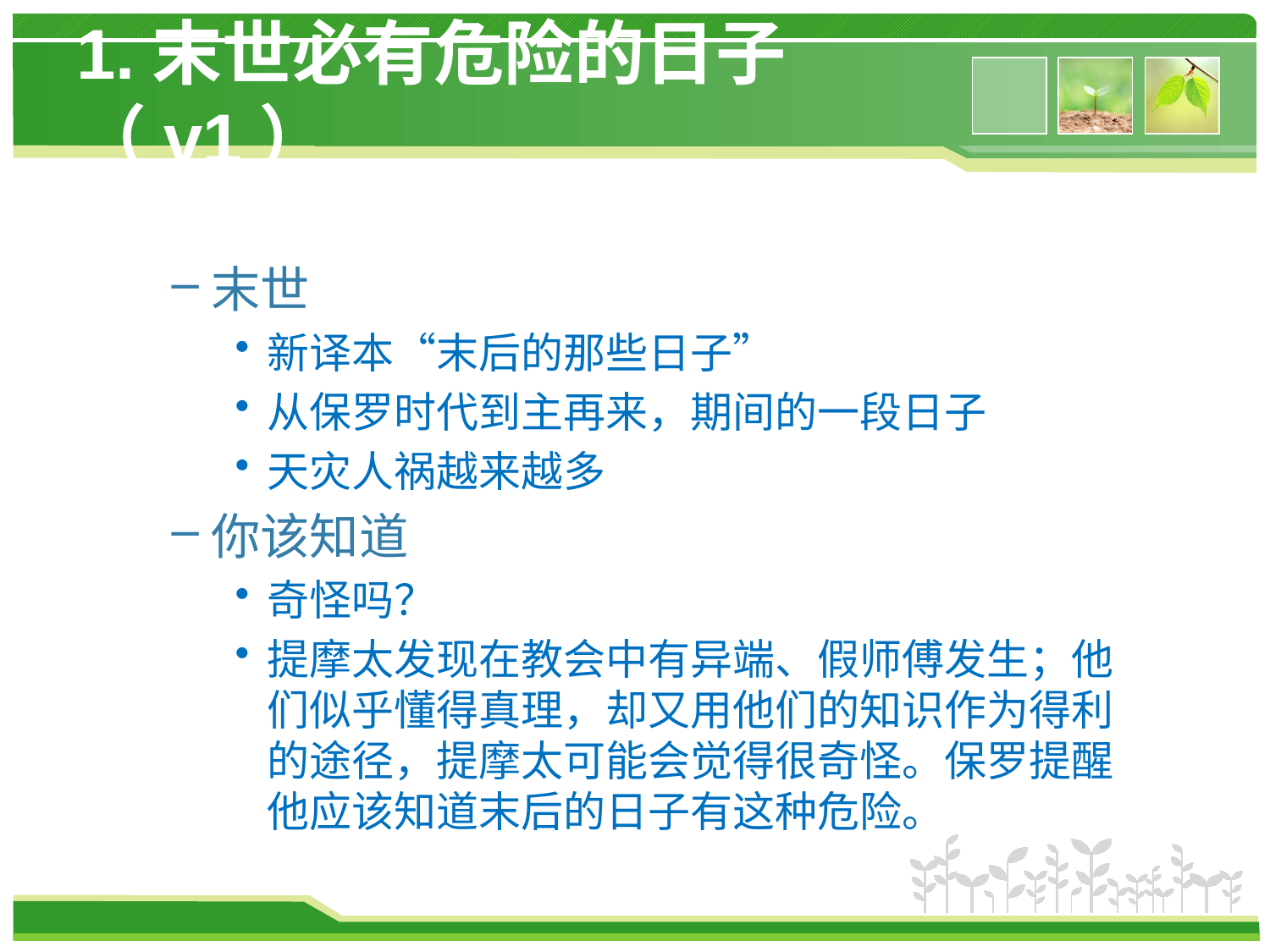

# 1.末世必有危险的日子（v1）
末世
新译本“末后的那些日子”
从保罗时代到主再来，期间的一段日子
天灾人祸越来越多
你该知道
奇怪吗？
提摩太发现在教会中有异端、假师傅发生；他们似乎懂得真理，却又用他们的知识作为得利的途径，提摩太可能会觉得很奇怪。保罗提醒他应该知道末后的日子有这种危险。